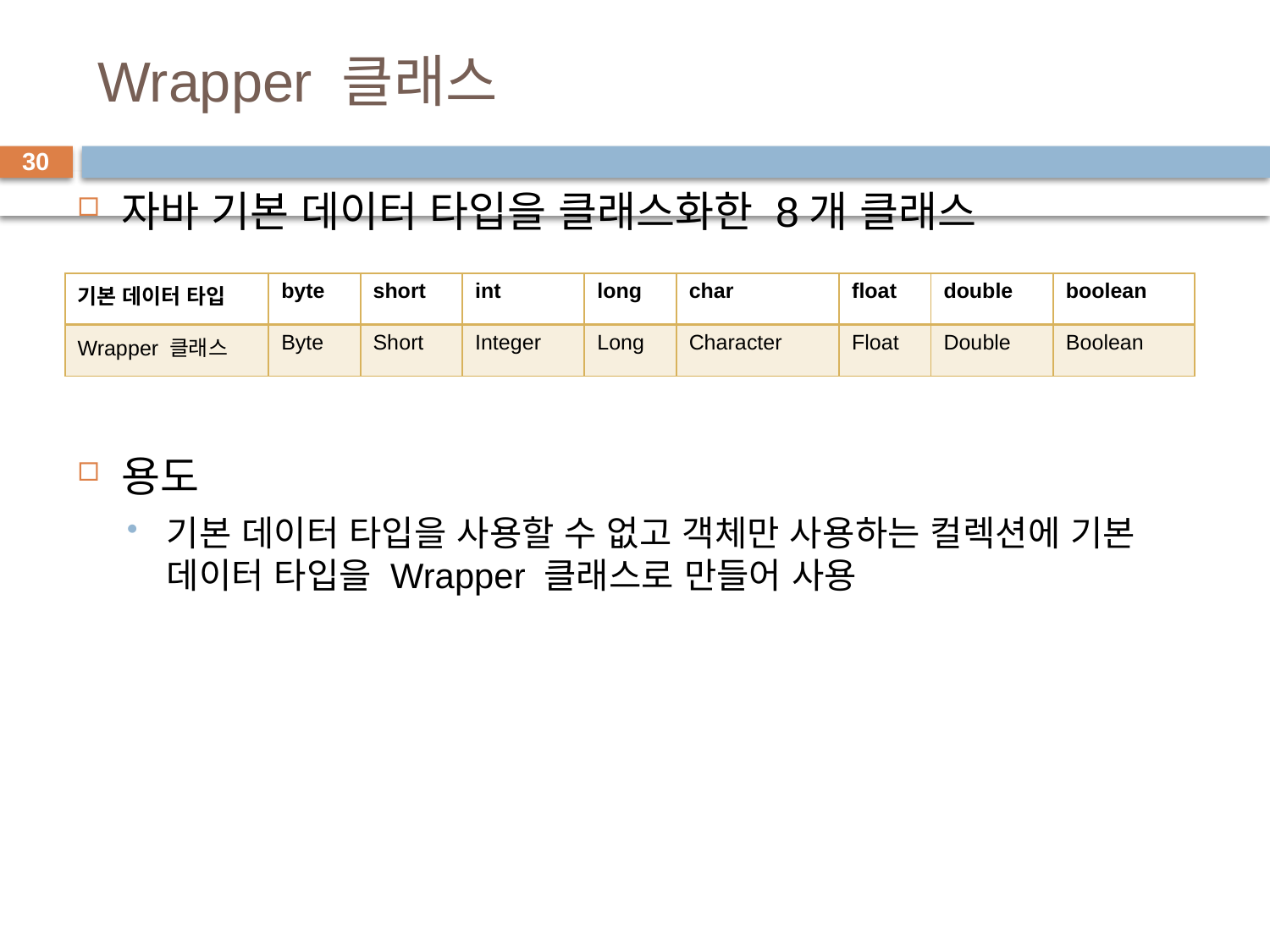

# Wrapper 클래스
30
자바 기본 데이터 타입을 클래스화한 8개 클래스

용도
기본 데이터 타입을 사용할 수 없고 객체만 사용하는 컬렉션에 기본 데이터 타입을 Wrapper 클래스로 만들어 사용
| 기본 데이터 타입 | byte | short | int | long | char | float | double | boolean |
| --- | --- | --- | --- | --- | --- | --- | --- | --- |
| Wrapper 클래스 | Byte | Short | Integer | Long | Character | Float | Double | Boolean |